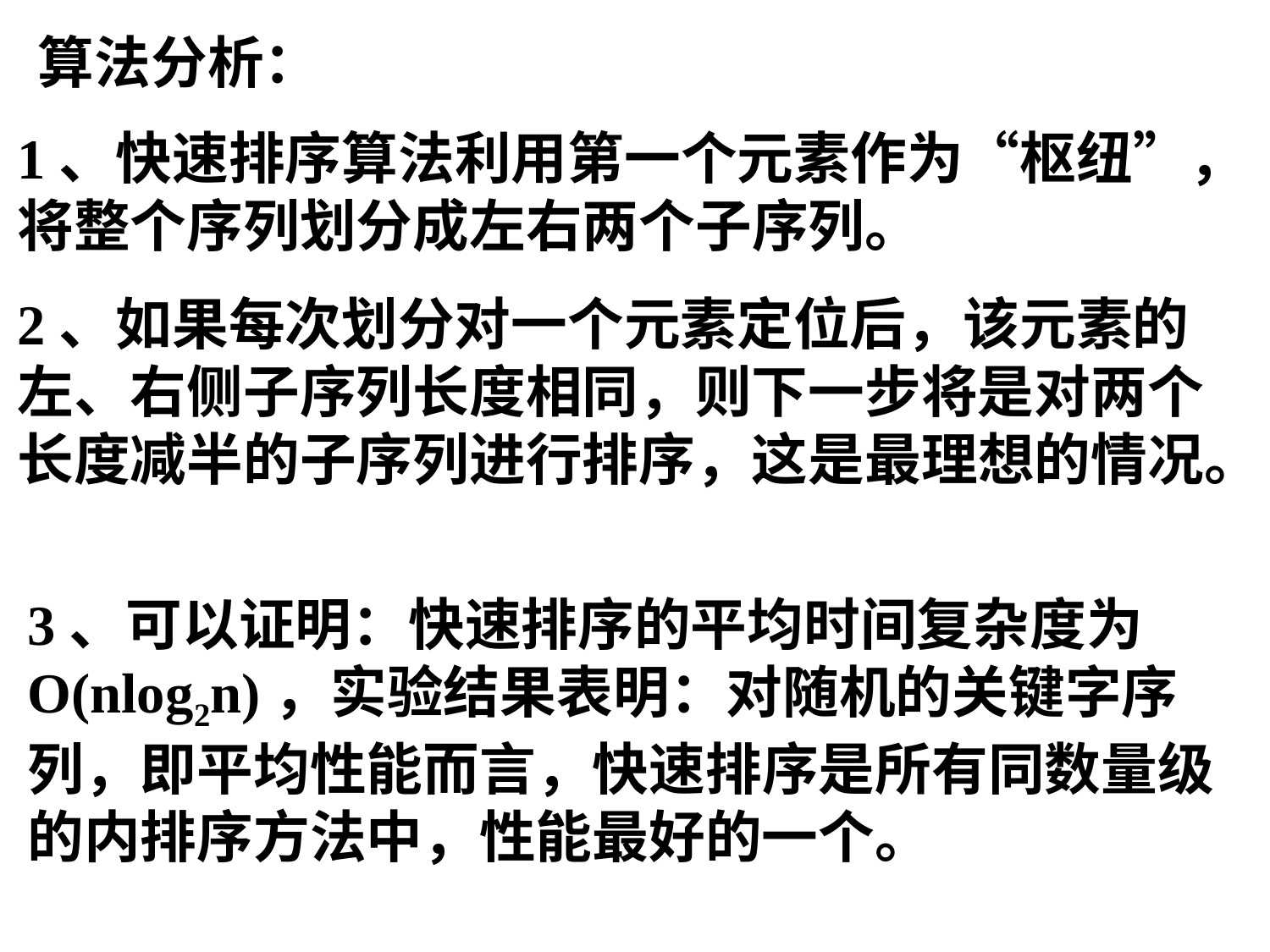

算法分析：
1、快速排序算法利用第一个元素作为“枢纽”，将整个序列划分成左右两个子序列。
2、如果每次划分对一个元素定位后，该元素的左、右侧子序列长度相同，则下一步将是对两个长度减半的子序列进行排序，这是最理想的情况。
3、可以证明：快速排序的平均时间复杂度为O(nlog2n)，实验结果表明：对随机的关键字序列，即平均性能而言，快速排序是所有同数量级的内排序方法中，性能最好的一个。